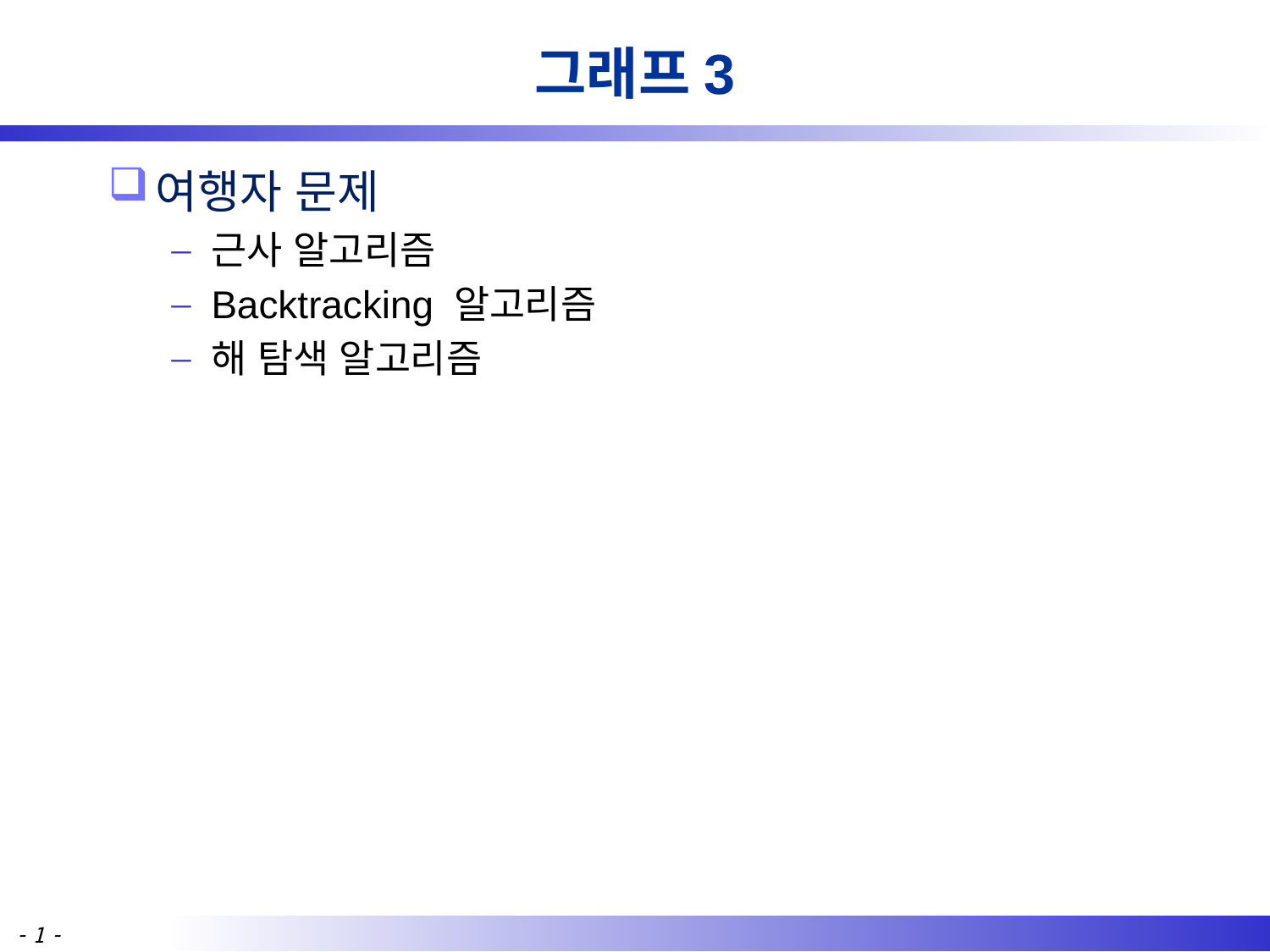

# 그래프3
여행자 문제
근사 알고리즘
Backtracking 알고리즘
해 탐색 알고리즘
- 1 -